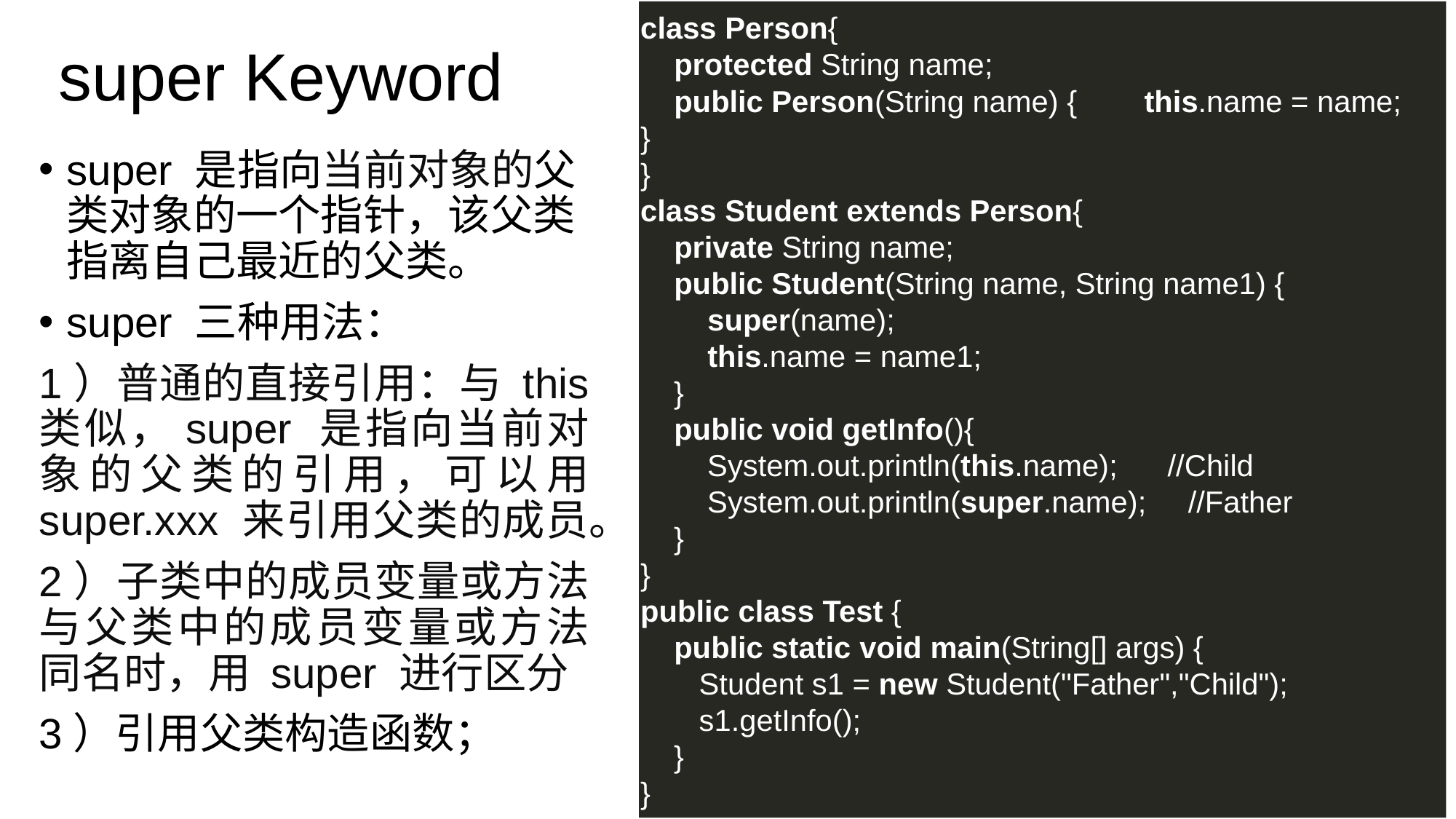

# super Keyword
class Person{
    protected String name;
    public Person(String name) {        this.name = name;    }
}
class Student extends Person{
    private String name;
    public Student(String name, String name1) {
        super(name);
        this.name = name1;
    }
    public void getInfo(){
        System.out.println(this.name);      //Child
        System.out.println(super.name);     //Father
    }
}
public class Test {
    public static void main(String[] args) {
       Student s1 = new Student("Father","Child");
       s1.getInfo();
    }
}
super 是指向当前对象的父类对象的一个指针，该父类指离自己最近的父类。
super 三种用法：
1）普通的直接引用：与 this 类似，super 是指向当前对象的父类的引用，可以用 super.xxx 来引用父类的成员。
2）子类中的成员变量或方法与父类中的成员变量或方法同名时，用 super 进行区分
3）引用父类构造函数；